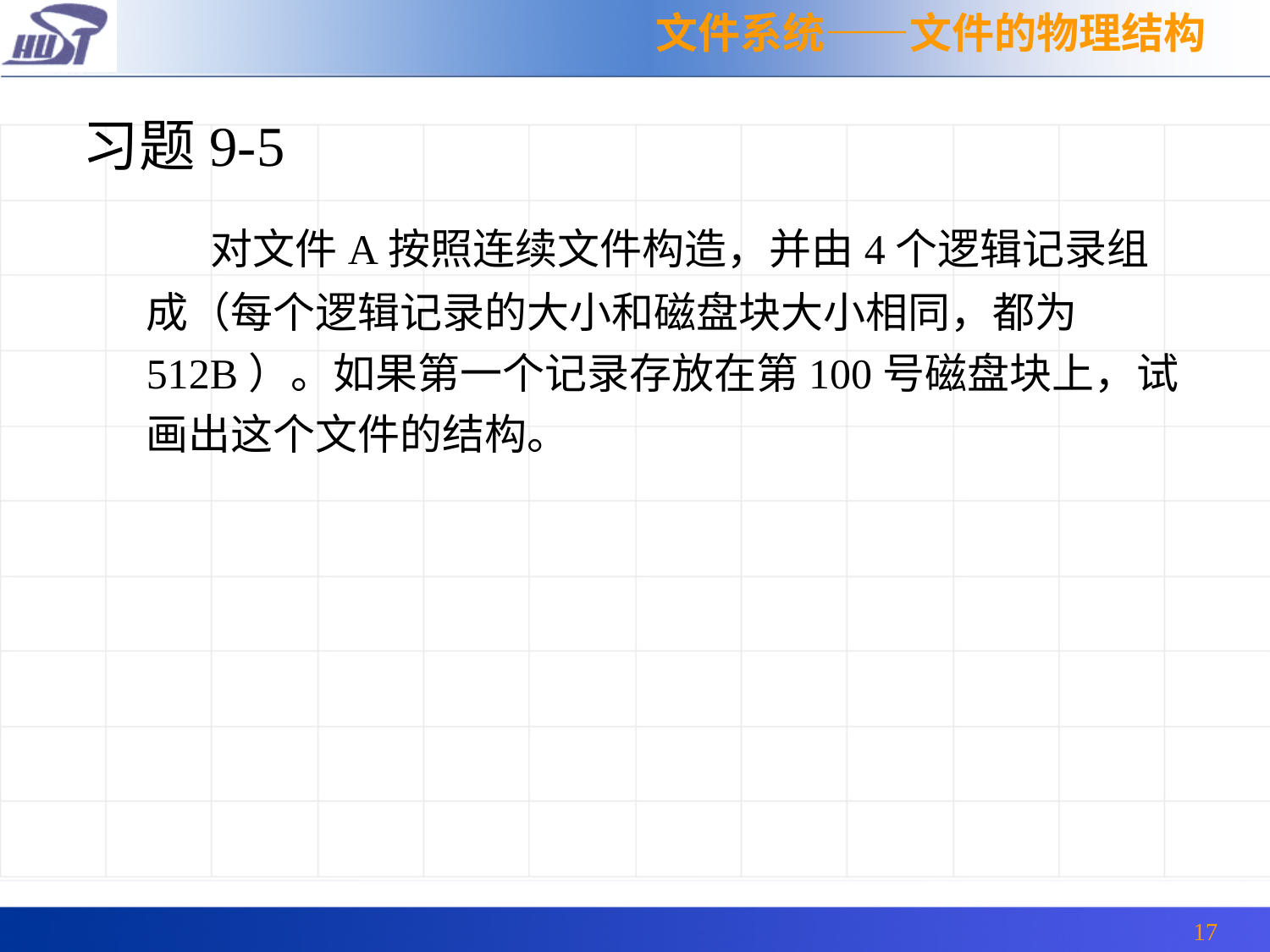

文件系统——文件的物理结构
习题9-5
         对文件A按照连续文件构造，并由4个逻辑记录组成（每个逻辑记录的大小和磁盘块大小相同，都为512B）。如果第一个记录存放在第100号磁盘块上，试画出这个文件的结构。
17